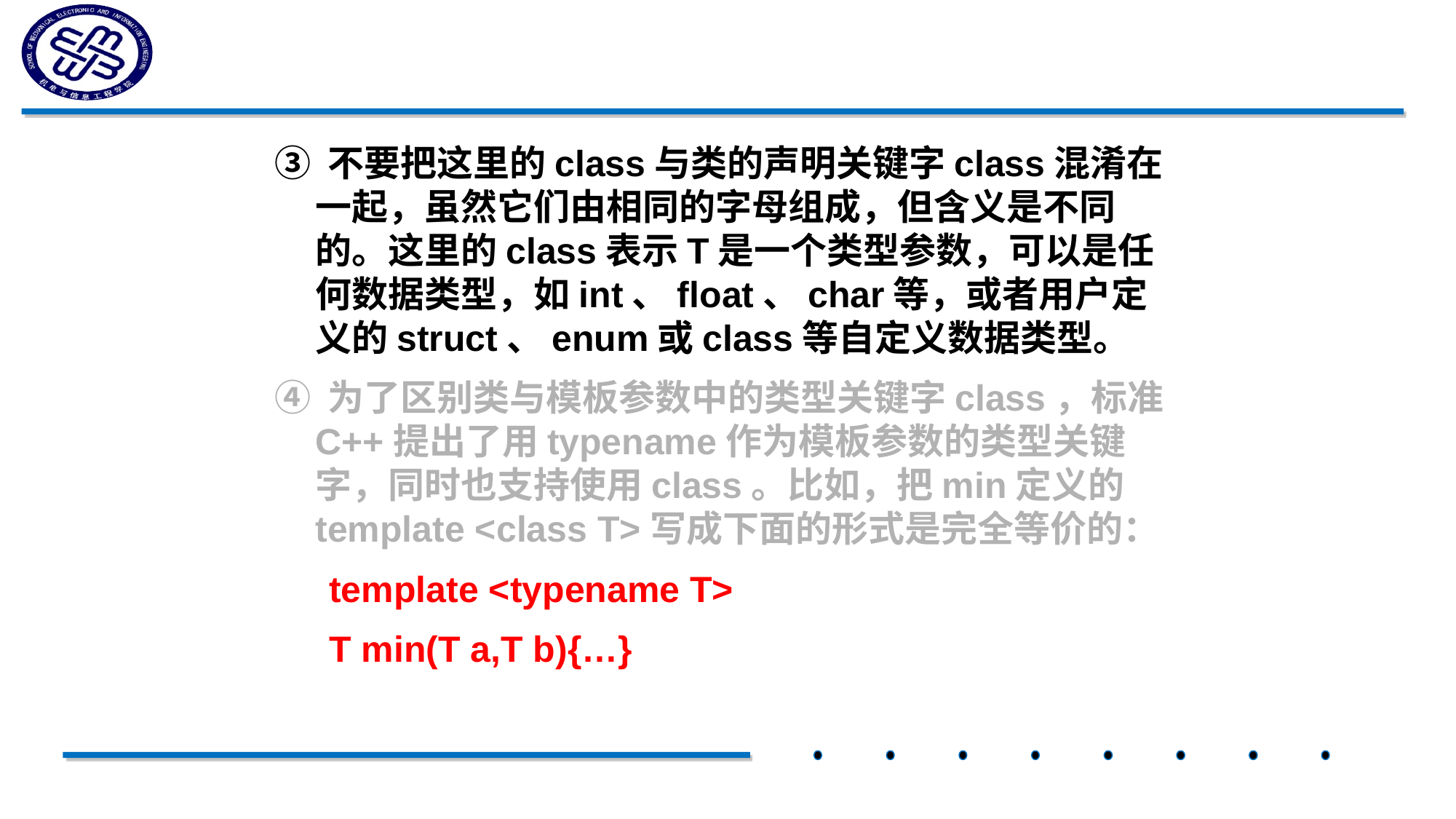

③ 不要把这里的class与类的声明关键字class混淆在一起，虽然它们由相同的字母组成，但含义是不同的。这里的class表示T是一个类型参数，可以是任何数据类型，如int、float、char等，或者用户定义的struct、enum或class等自定义数据类型。
④ 为了区别类与模板参数中的类型关键字class，标准C++提出了用typename作为模板参数的类型关键字，同时也支持使用class。比如，把min定义的template <class T>写成下面的形式是完全等价的：
template <typename T>
T min(T a,T b){…}